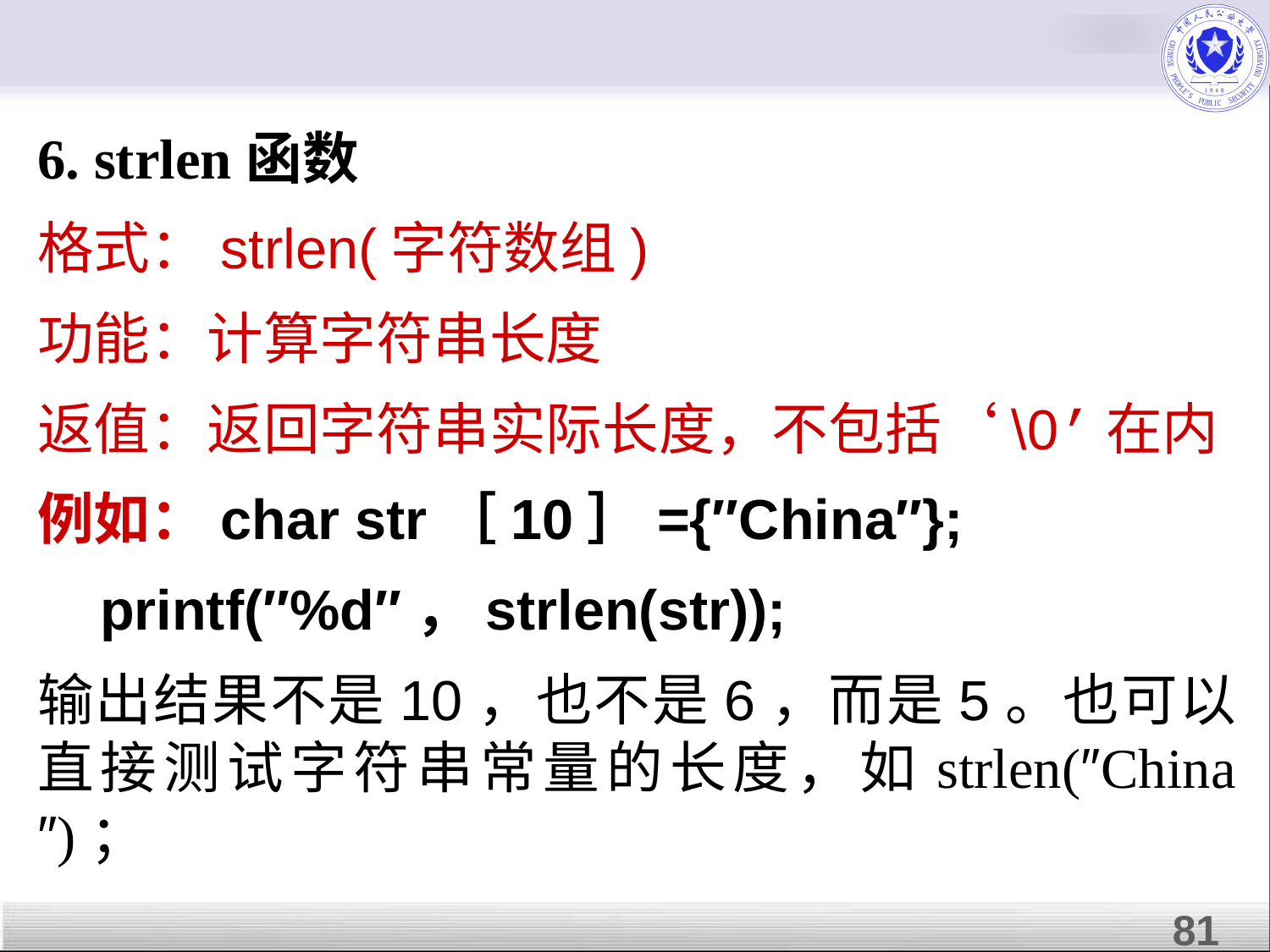

6. strlen函数
格式：strlen(字符数组)
功能：计算字符串长度
返值：返回字符串实际长度，不包括‘\0’在内
例如：char str［10］={″China″};
    printf(″%d″，strlen(str));
输出结果不是10，也不是6，而是5。也可以直接测试字符串常量的长度，如strlen(″China″)；